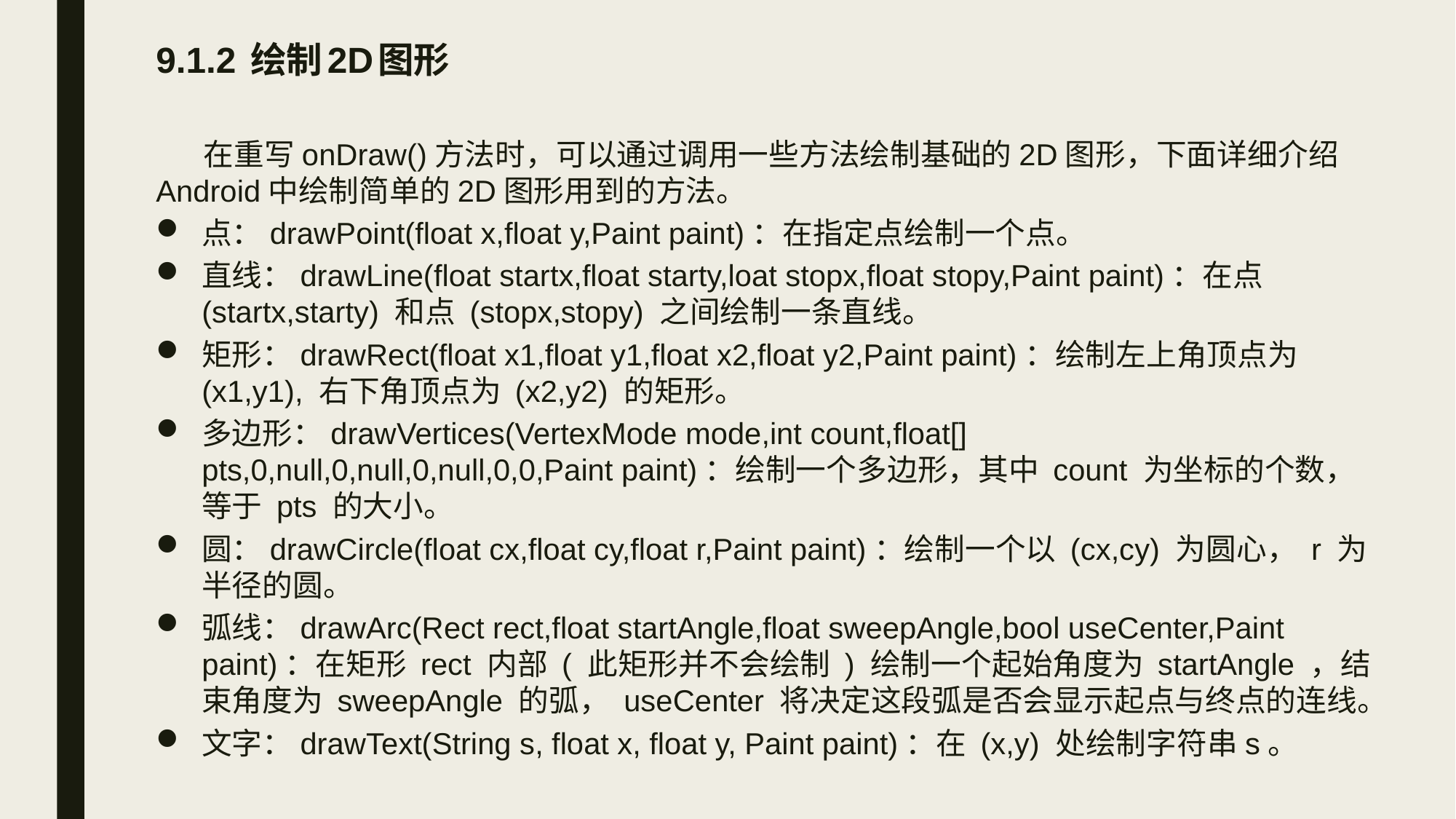

# 9.1.2 绘制2D图形
      在重写onDraw()方法时，可以通过调用一些方法绘制基础的2D图形，下面详细介绍Android中绘制简单的2D图形用到的方法。
点：drawPoint(float x,float y,Paint paint)：在指定点绘制一个点。
直线：drawLine(float startx,float starty,loat stopx,float stopy,Paint paint)：在点 (startx,starty) 和点 (stopx,stopy) 之间绘制一条直线。
矩形：drawRect(float x1,float y1,float x2,float y2,Paint paint)：绘制左上角顶点为 (x1,y1), 右下角顶点为 (x2,y2) 的矩形。
多边形：drawVertices(VertexMode mode,int count,float[] pts,0,null,0,null,0,null,0,0,Paint paint)：绘制一个多边形，其中 count 为坐标的个数，等于 pts 的大小。
圆：drawCircle(float cx,float cy,float r,Paint paint)：绘制一个以 (cx,cy) 为圆心， r 为半径的圆。
弧线：drawArc(Rect rect,float startAngle,float sweepAngle,bool useCenter,Paint paint)：在矩形 rect 内部 ( 此矩形并不会绘制 ) 绘制一个起始角度为 startAngle ，结束角度为 sweepAngle 的弧， useCenter 将决定这段弧是否会显示起点与终点的连线。
文字：drawText(String s, float x, float y, Paint paint)：在 (x,y) 处绘制字符串s。